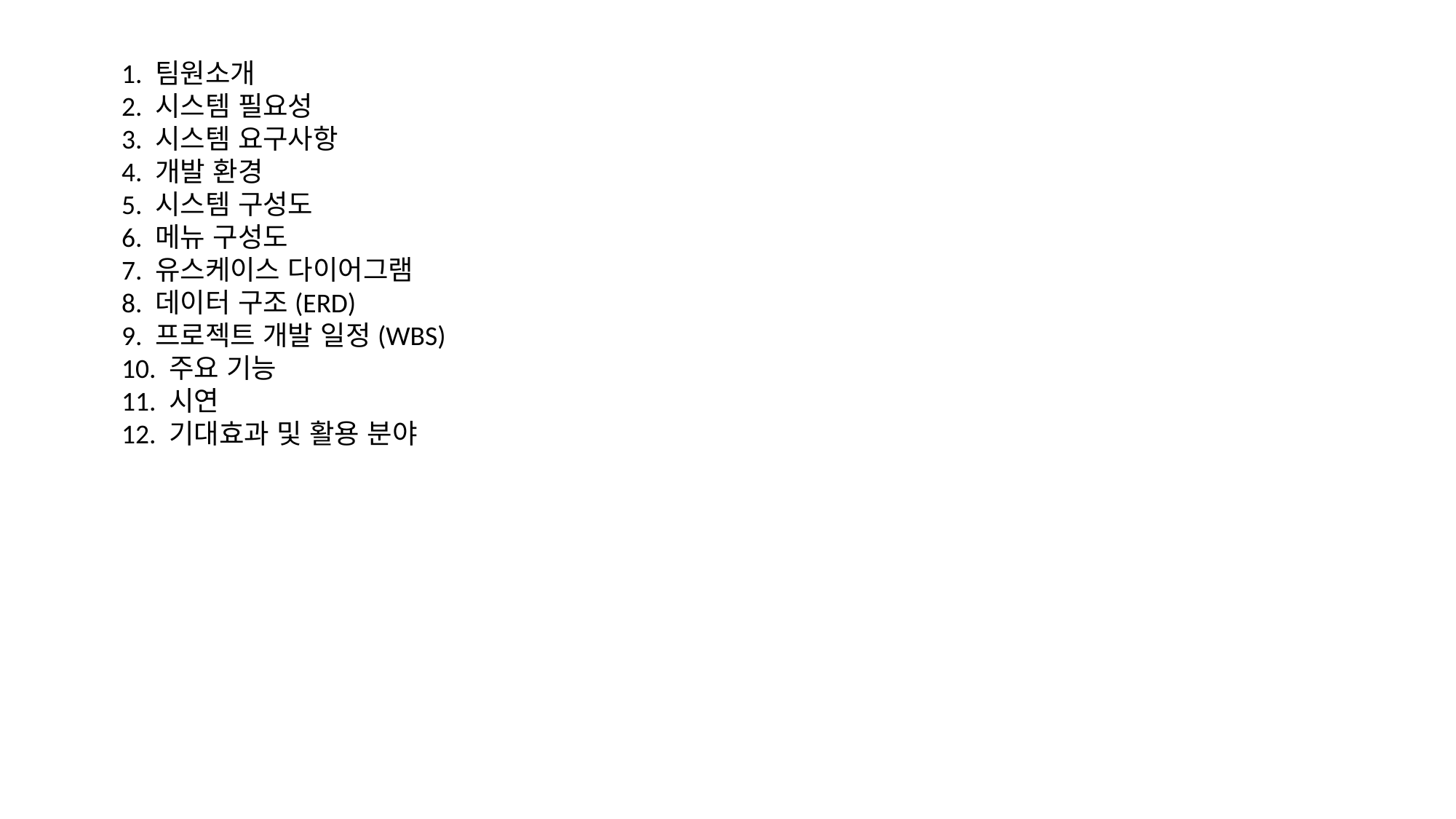

1. 팀원소개
2. 시스템 필요성
3. 시스템 요구사항
4. 개발 환경
5. 시스템 구성도
6. 메뉴 구성도
7. 유스케이스 다이어그램
8. 데이터 구조(ERD)
9. 프로젝트 개발 일정(WBS)
10. 주요 기능
11. 시연
12. 기대효과 및 활용 분야